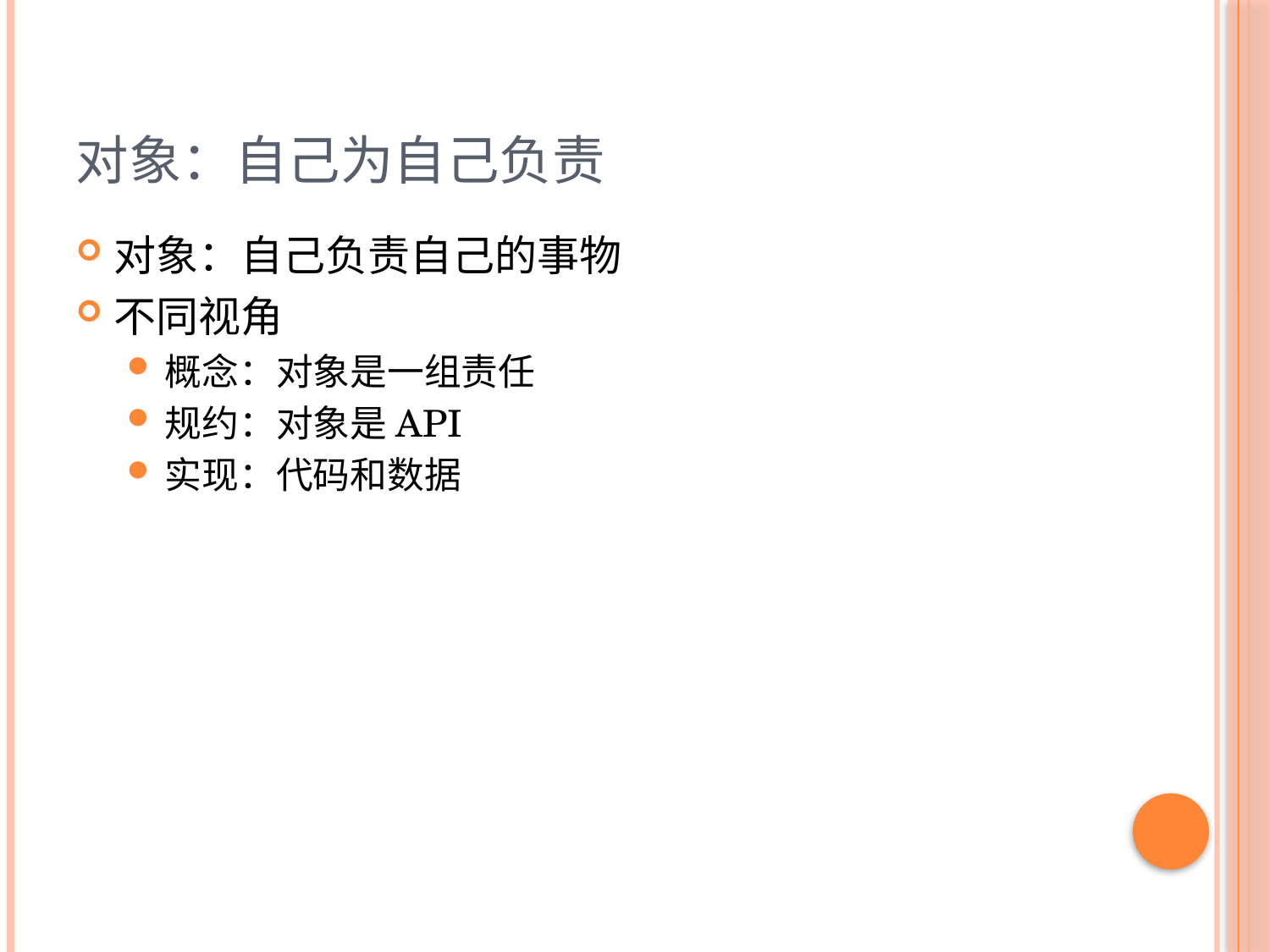

# 对象：自己为自己负责
对象：自己负责自己的事物
不同视角
概念：对象是一组责任
规约：对象是API
实现：代码和数据